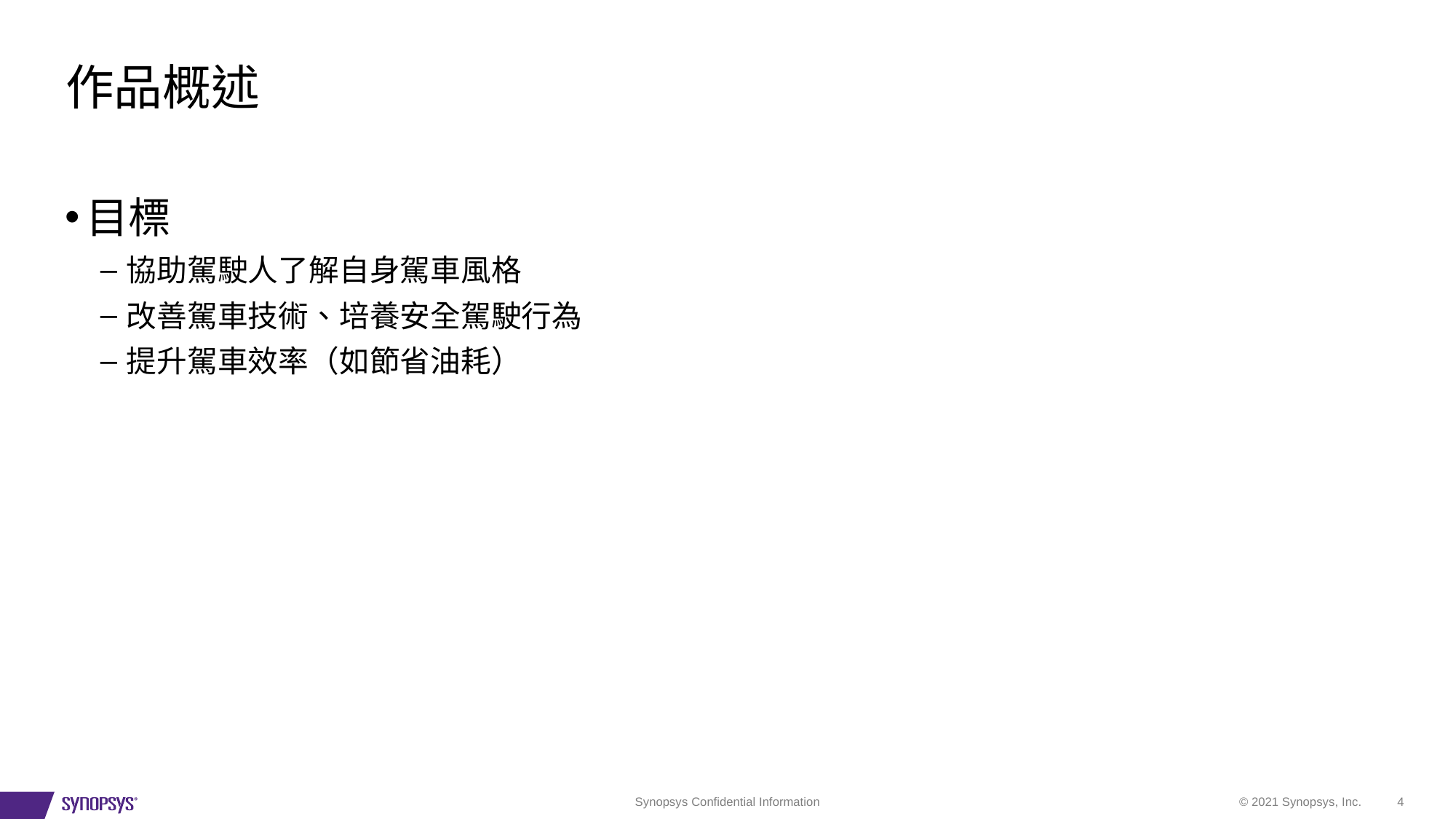

# 作品概述
目標
協助駕駛人了解自身駕車風格
改善駕車技術、培養安全駕駛行為
提升駕車效率（如節省油耗）